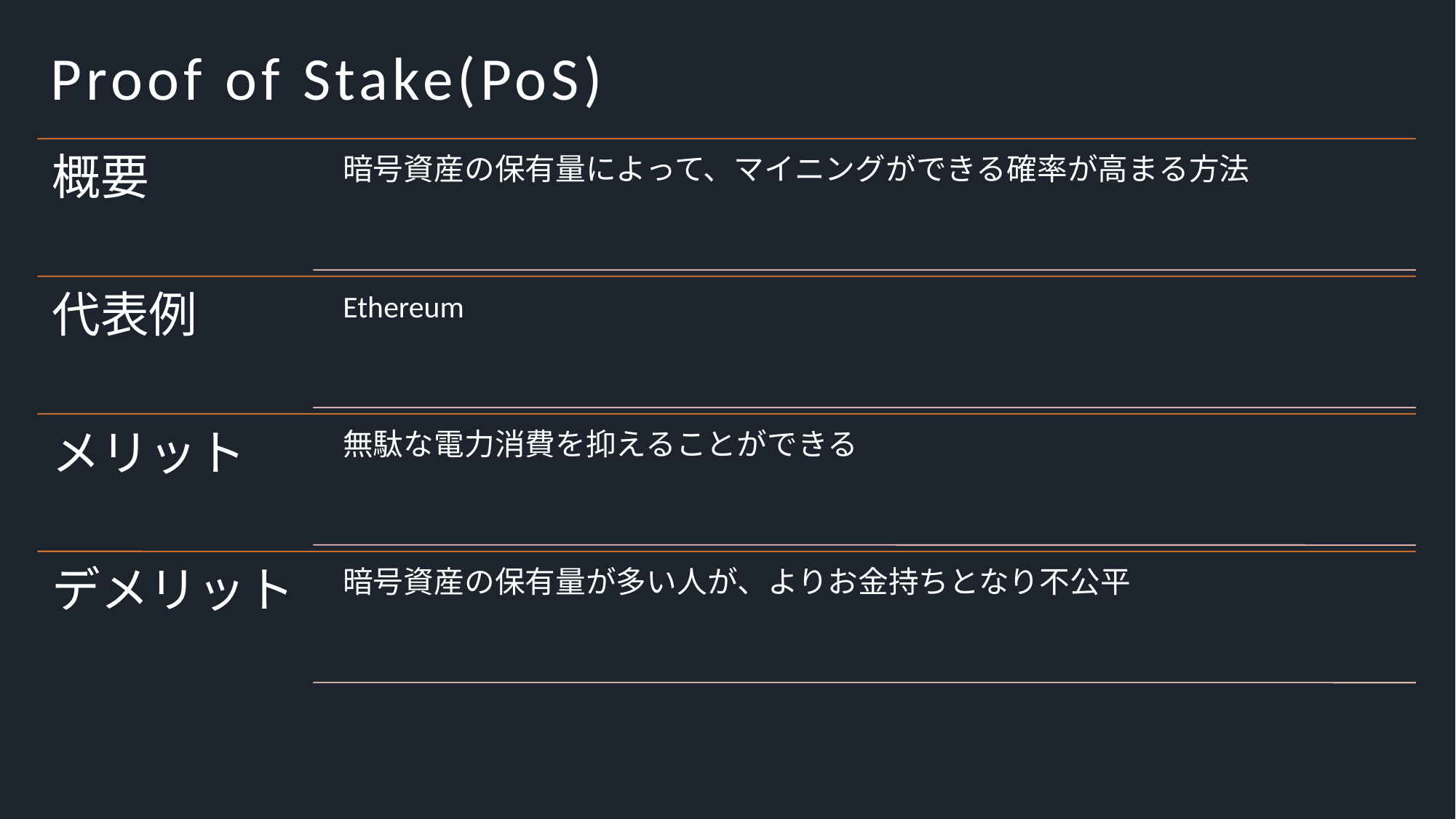

# Proof of Stake(PoS)
概要
暗号資産の保有量によって、マイニングができる確率が高まる方法
代表例
Ethereum
メリット
無駄な電力消費を抑えることができる
デメリット
暗号資産の保有量が多い人が、よりお金持ちとなり不公平